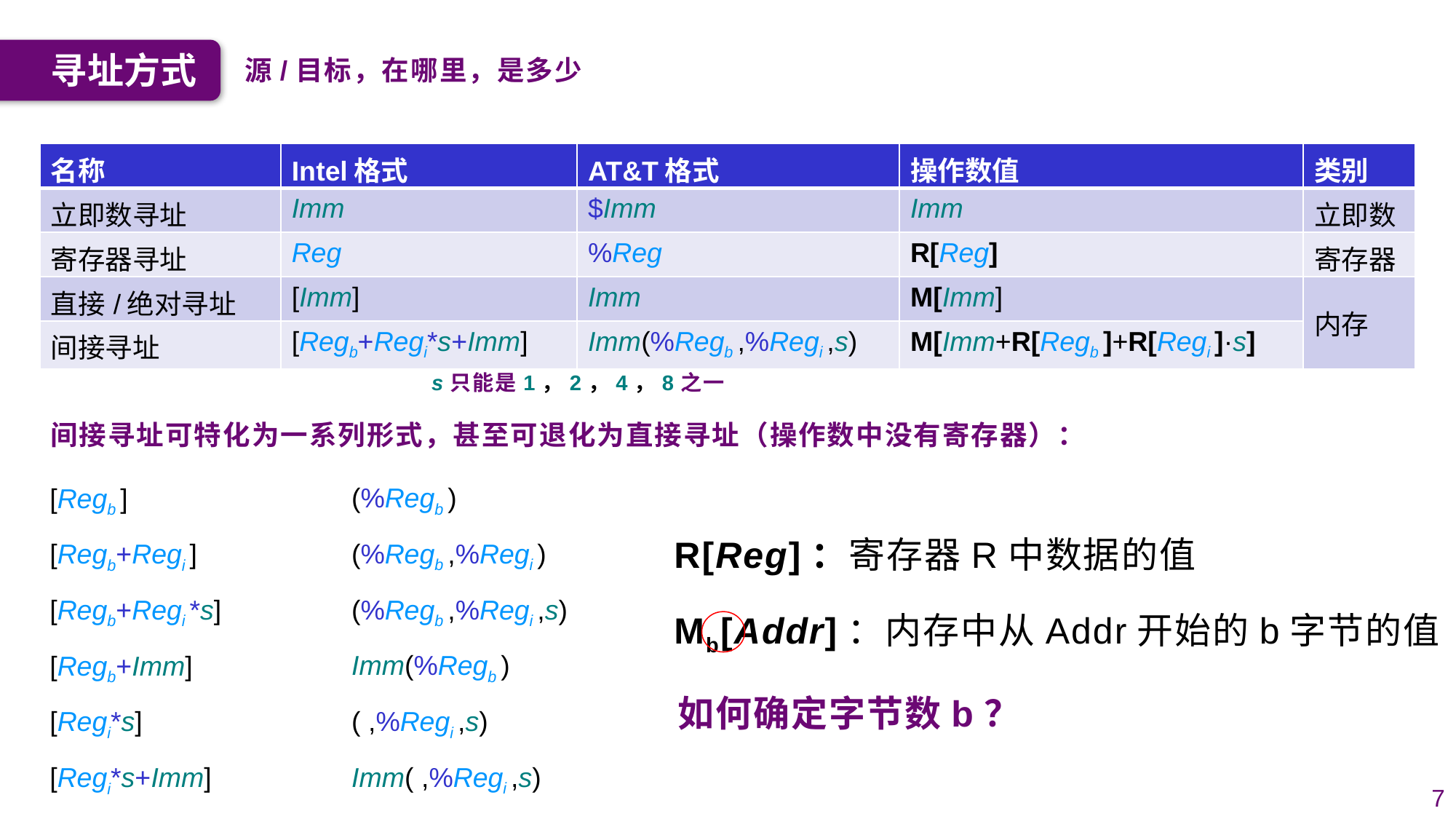

寻址方式
源/目标，在哪里，是多少
| 名称 | Intel格式 | AT&T格式 | 操作数值 | 类别 |
| --- | --- | --- | --- | --- |
| 立即数寻址 | Imm | $Imm | Imm | 立即数 |
| 寄存器寻址 | Reg | %Reg | R[Reg] | 寄存器 |
| 直接/绝对寻址 | [Imm] | Imm | M[Imm] | 内存 |
| 间接寻址 | [Regb+Regi\*s+Imm] | Imm(%Regb ,%Regi ,s) | M[Imm+R[Regb ]+R[Regi ]·s] | 内存 |
s只能是1，2，4，8之一
间接寻址可特化为一系列形式，甚至可退化为直接寻址（操作数中没有寄存器）：
(%Regb )
(%Regb ,%Regi )
(%Regb ,%Regi ,s)
Imm(%Regb )
( ,%Regi ,s)
Imm( ,%Regi ,s)
[Regb ]
[Regb+Regi ]
[Regb+Regi *s] [Regb+Imm]
[Regi*s]
[Regi*s+Imm]
R[Reg]：寄存器R中数据的值
Mb[Addr]：内存中从Addr开始的b字节的值

如何确定字节数b？
7